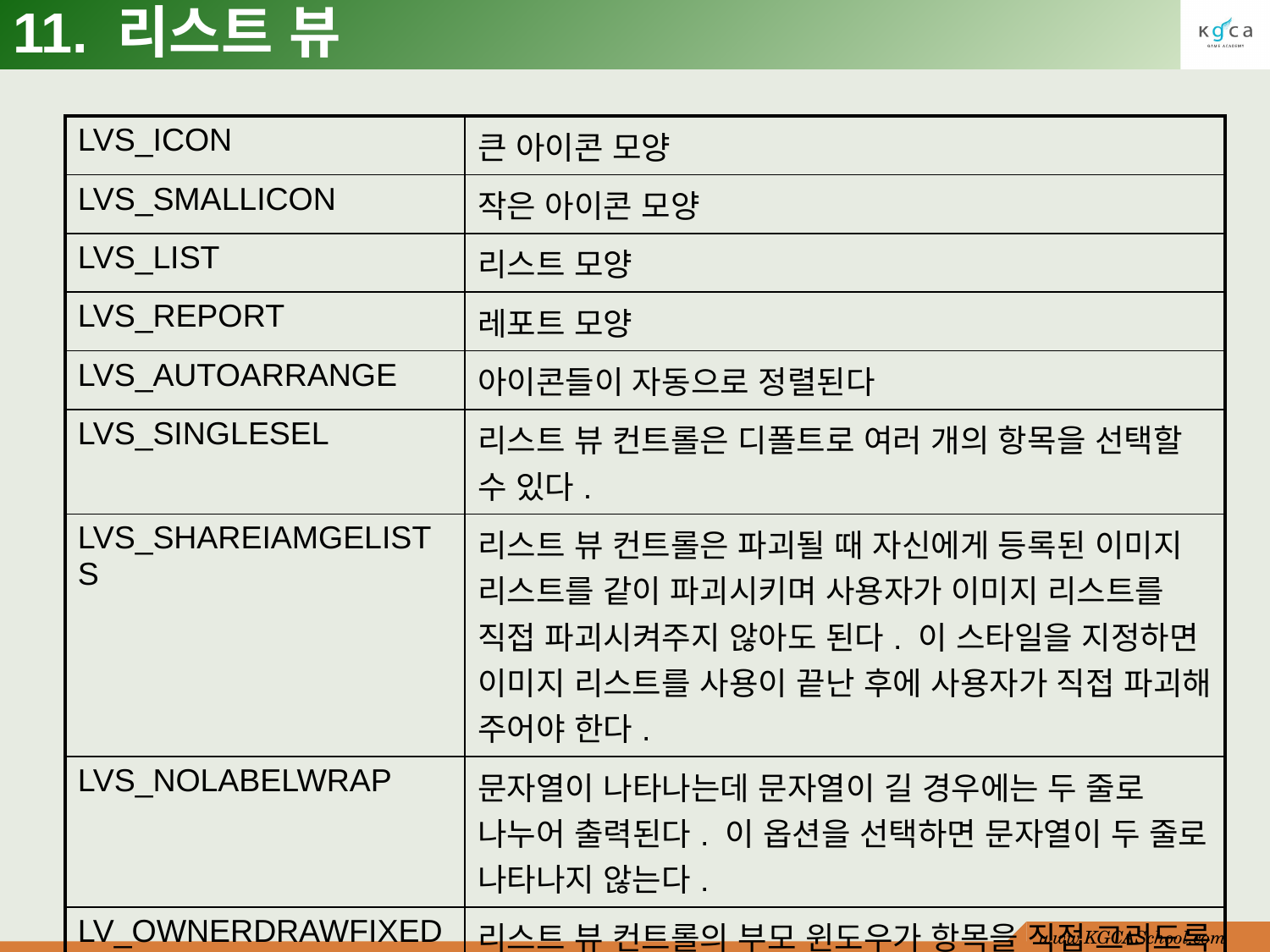

# 11. 리스트 뷰
| LVS\_ICON | 큰 아이콘 모양 |
| --- | --- |
| LVS\_SMALLICON | 작은 아이콘 모양 |
| LVS\_LIST | 리스트 모양 |
| LVS\_REPORT | 레포트 모양 |
| LVS\_AUTOARRANGE | 아이콘들이 자동으로 정렬된다 |
| LVS\_SINGLESEL | 리스트 뷰 컨트롤은 디폴트로 여러 개의 항목을 선택할 수 있다. |
| LVS\_SHAREIAMGELISTS | 리스트 뷰 컨트롤은 파괴될 때 자신에게 등록된 이미지 리스트를 같이 파괴시키며 사용자가 이미지 리스트를 직접 파괴시켜주지 않아도 된다. 이 스타일을 지정하면 이미지 리스트를 사용이 끝난 후에 사용자가 직접 파괴해 주어야 한다. |
| LVS\_NOLABELWRAP | 문자열이 나타나는데 문자열이 길 경우에는 두 줄로 나누어 출력된다. 이 옵션을 선택하면 문자열이 두 줄로 나타나지 않는다. |
| LV\_OWNERDRAWFIXED | 리스트 뷰 컨트롤의 부모 윈도우가 항목을 직접 그리도록 한다.WM\_DRAWITEM메시지를 부모 윈도우로 보낸다. |